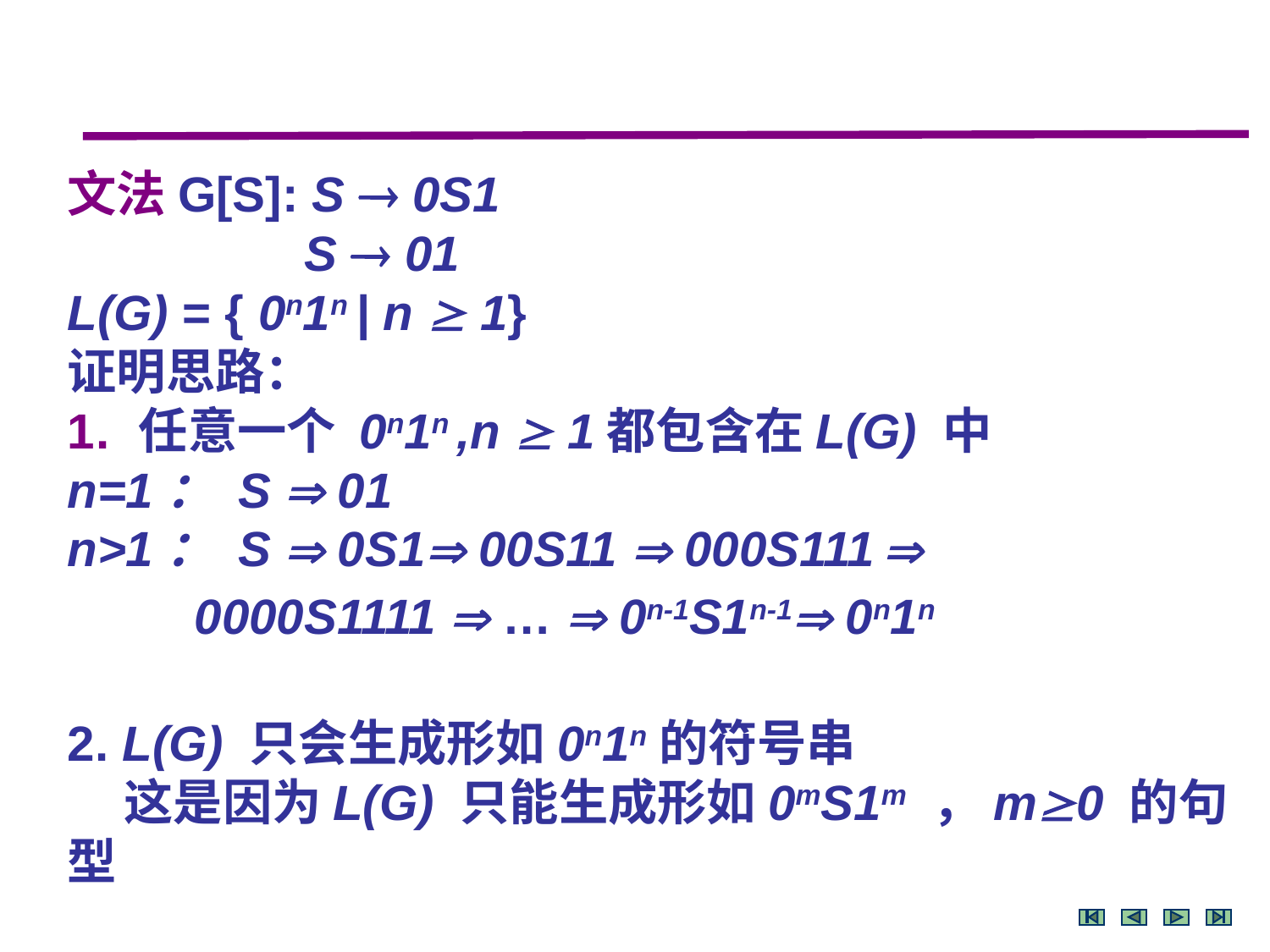

文法G[S]: S → 0S1
	        S → 01
L(G) = { 0n1n | n ≥ 1}
证明思路：
任意一个 0n1n ,n ≥ 1都包含在L(G) 中
n=1： S ⇒ 01
n>1： S ⇒ 0S1⇒ 00S11 ⇒ 000S111 ⇒     	          	0000S1111 ⇒ … ⇒ 0n-1S1n-1⇒ 0n1n

2. L(G) 只会生成形如0n1n的符号串
    这是因为L(G) 只能生成形如0mS1m ，m≥0 的句型